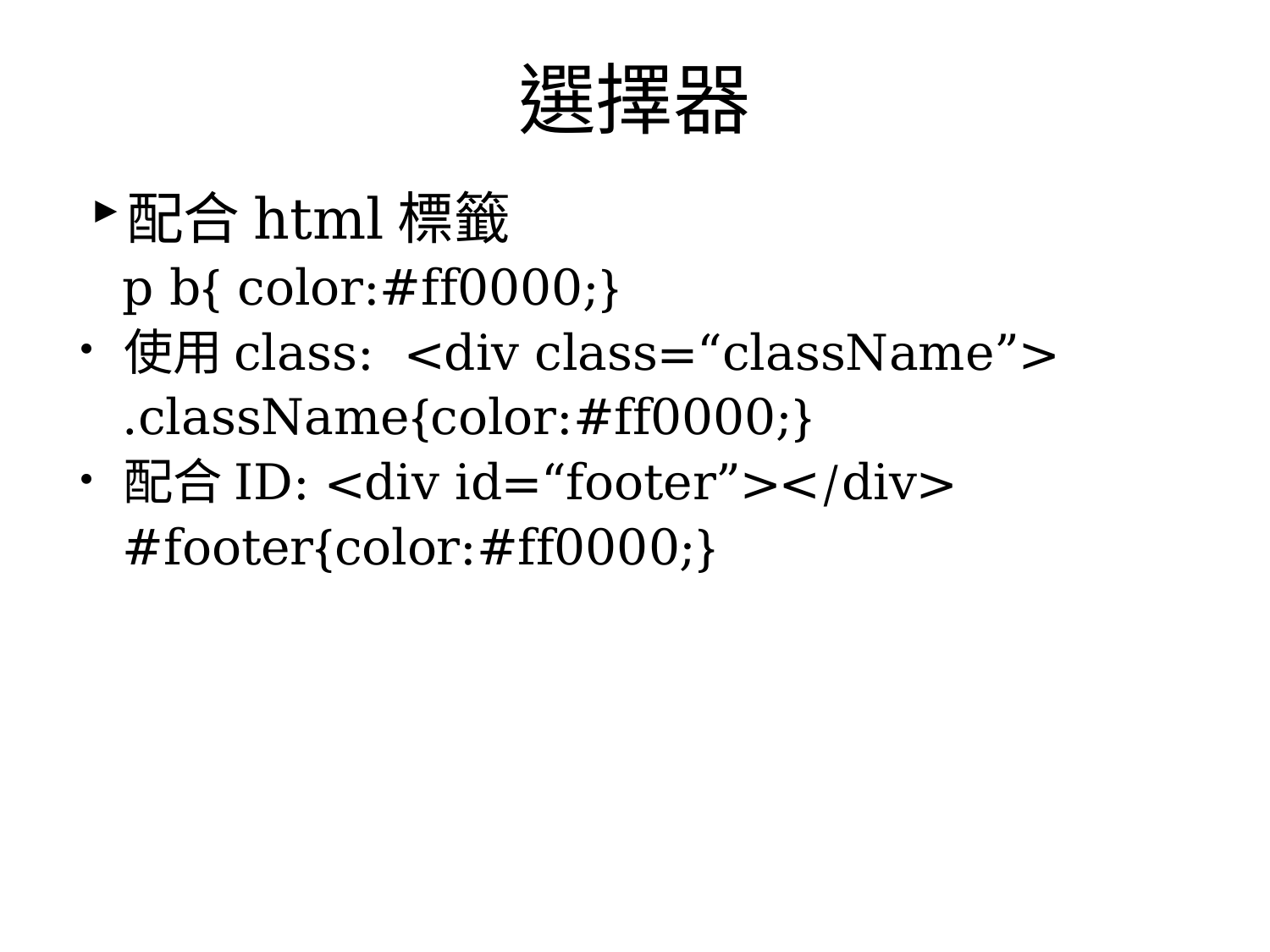

# 選擇器
配合html標籤
p b{ color:#ff0000;}
使用class:  <div class=“className”>
.className{color:#ff0000;}
配合ID: <div id=“footer”></div>
#footer{color:#ff0000;}